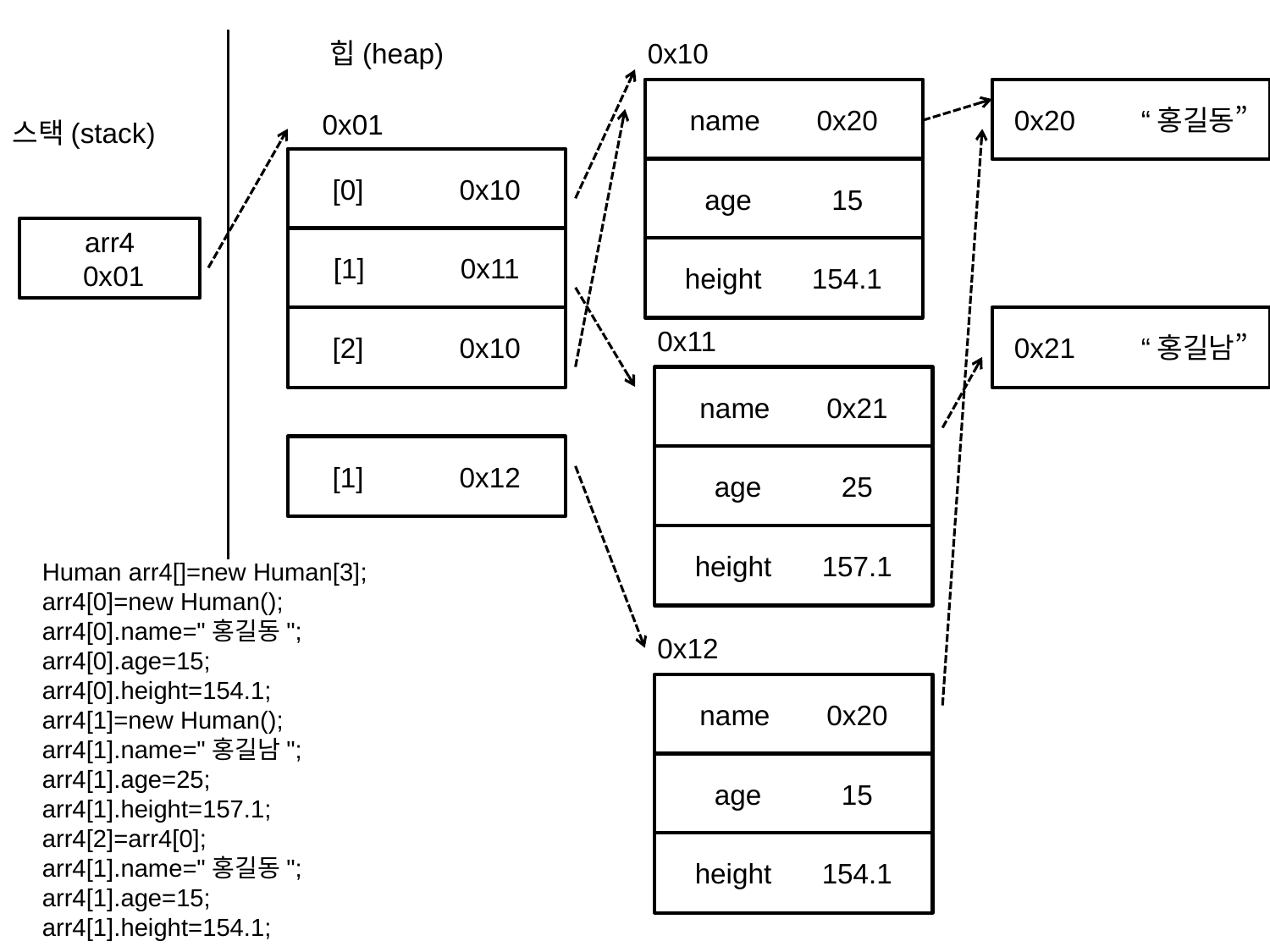

힙(heap)
0x10
name	0x20
0x20	“홍길동”
0x01
스택(stack)
[0]	0x10
age	15
arr4
 0x01
[1]	0x11
height	154.1
[2]	0x10
0x21	“홍길남”
0x11
name	0x21
[1]	0x12
age	25
height	157.1
Human arr4[]=new Human[3];
arr4[0]=new Human();
arr4[0].name="홍길동";
arr4[0].age=15;
arr4[0].height=154.1;
arr4[1]=new Human();
arr4[1].name="홍길남";
arr4[1].age=25;
arr4[1].height=157.1;
arr4[2]=arr4[0];
arr4[1].name="홍길동";
arr4[1].age=15;
arr4[1].height=154.1;
0x12
name	0x20
age	15
height	154.1